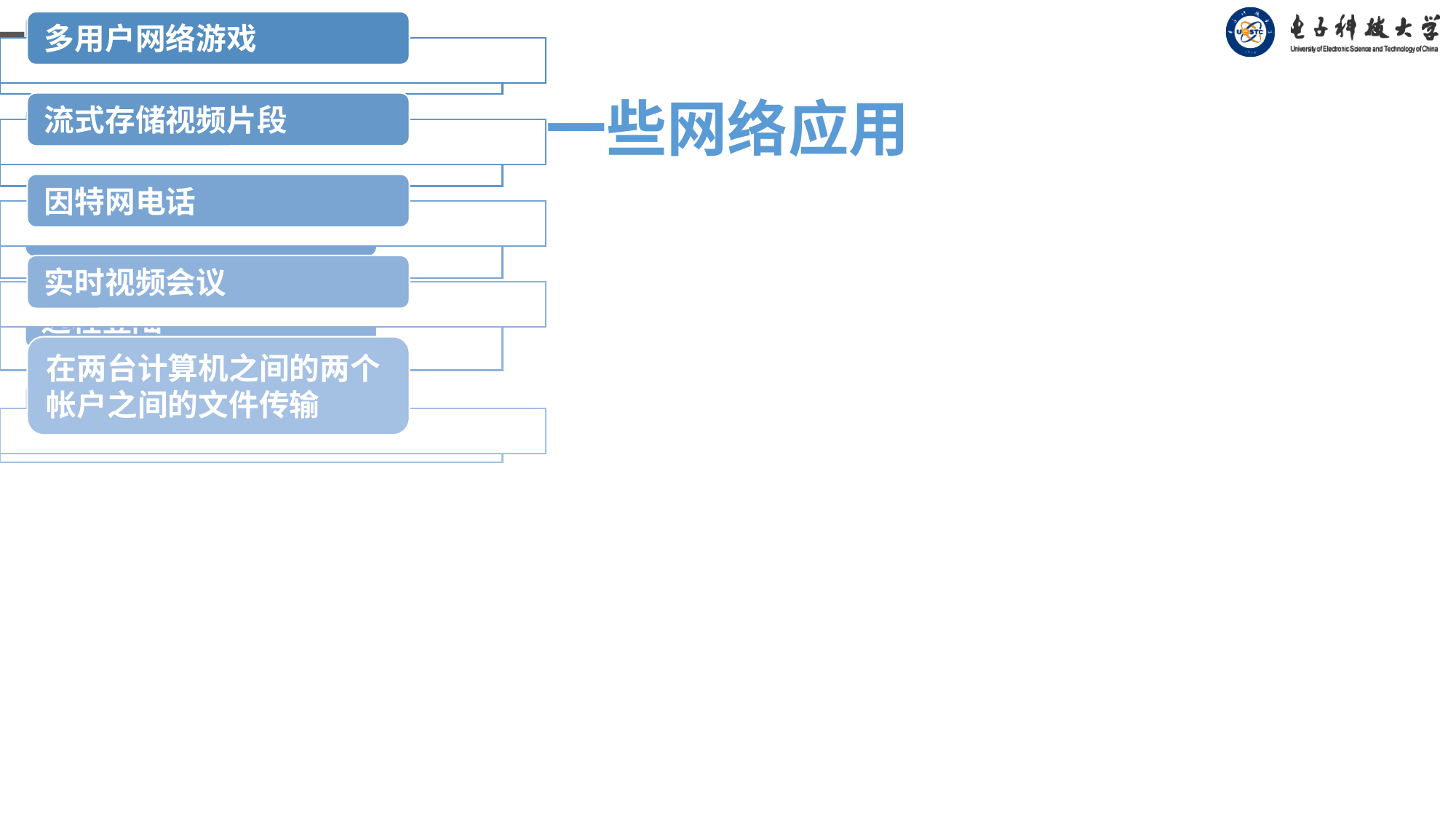

应用层协议原理
一些网络应用

电子邮件

Web

即时讯息

远程登陆

P2P文件共享

多用户网络游戏

流式存储视频片段

因特网电话

实时视频会议

在两台计算机之间的两个帐户之间的文件传输